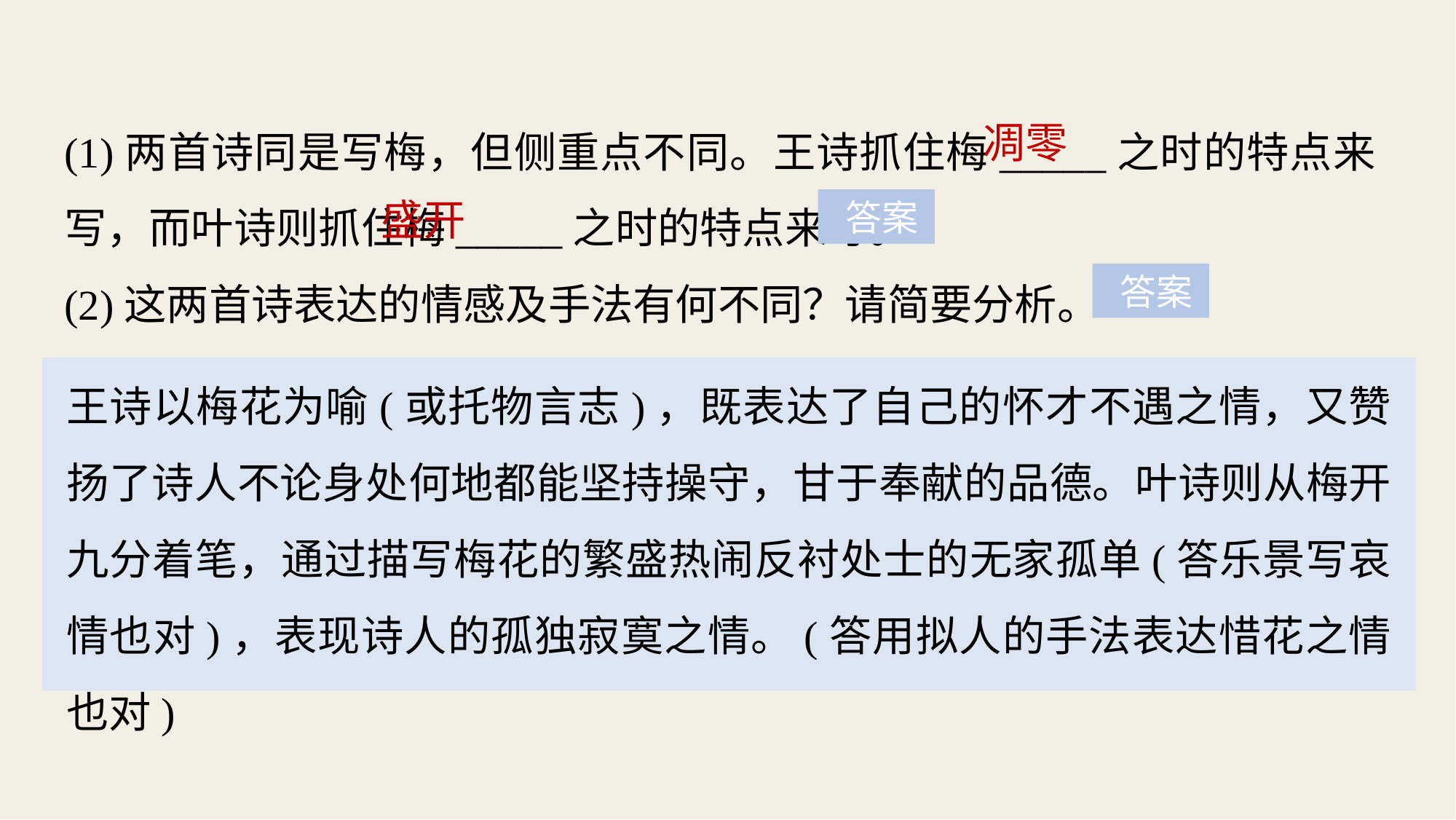

凋零
(1)两首诗同是写梅，但侧重点不同。王诗抓住梅_____之时的特点来写，而叶诗则抓住梅_____之时的特点来写。
(2)这两首诗表达的情感及手法有何不同？请简要分析。
盛开
 答案
 答案
王诗以梅花为喻(或托物言志)，既表达了自己的怀才不遇之情，又赞扬了诗人不论身处何地都能坚持操守，甘于奉献的品德。叶诗则从梅开九分着笔，通过描写梅花的繁盛热闹反衬处士的无家孤单(答乐景写哀情也对)，表现诗人的孤独寂寞之情。(答用拟人的手法表达惜花之情也对)